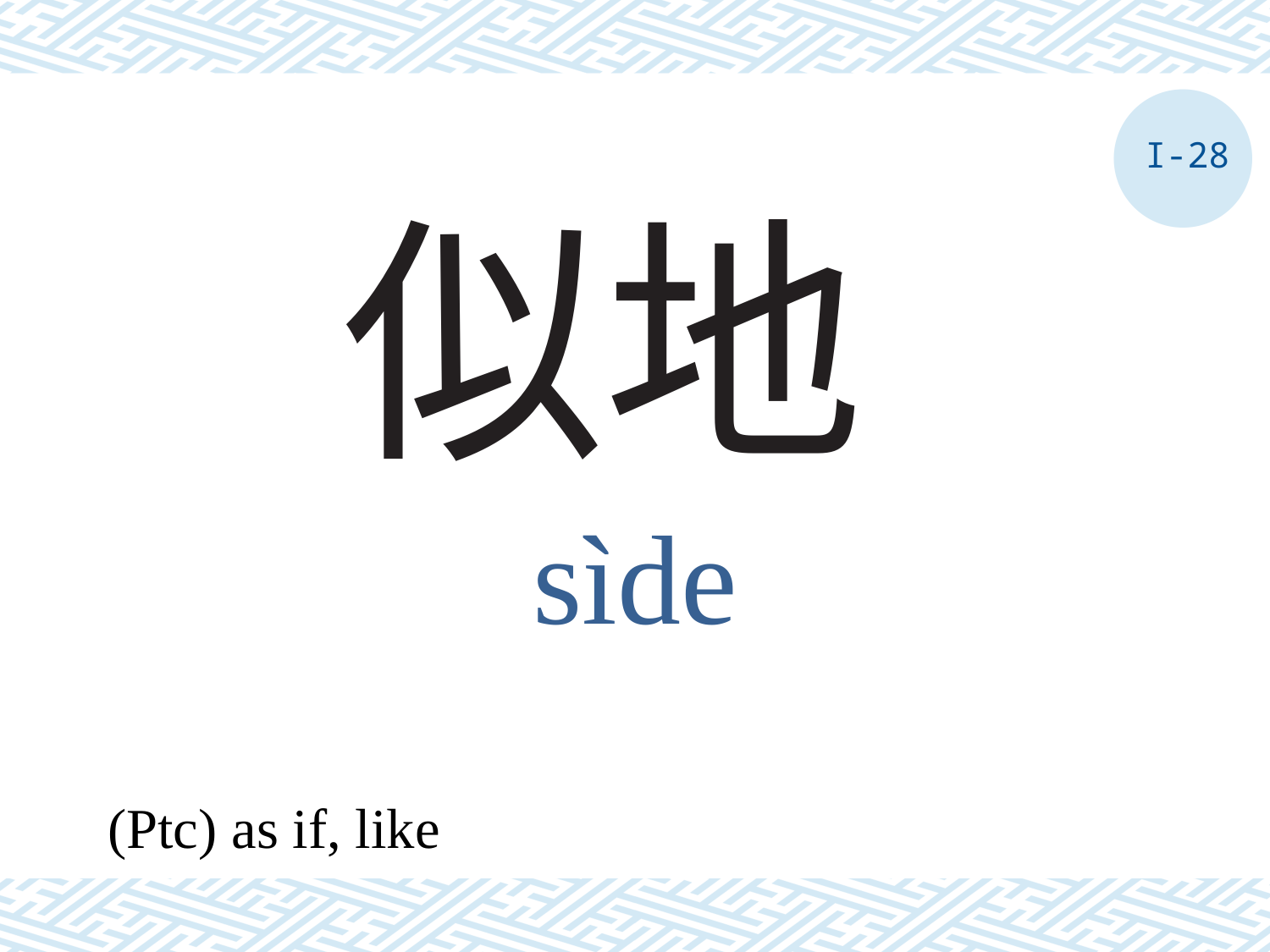

I-28

# 似地
sìde
(Ptc) as if, like